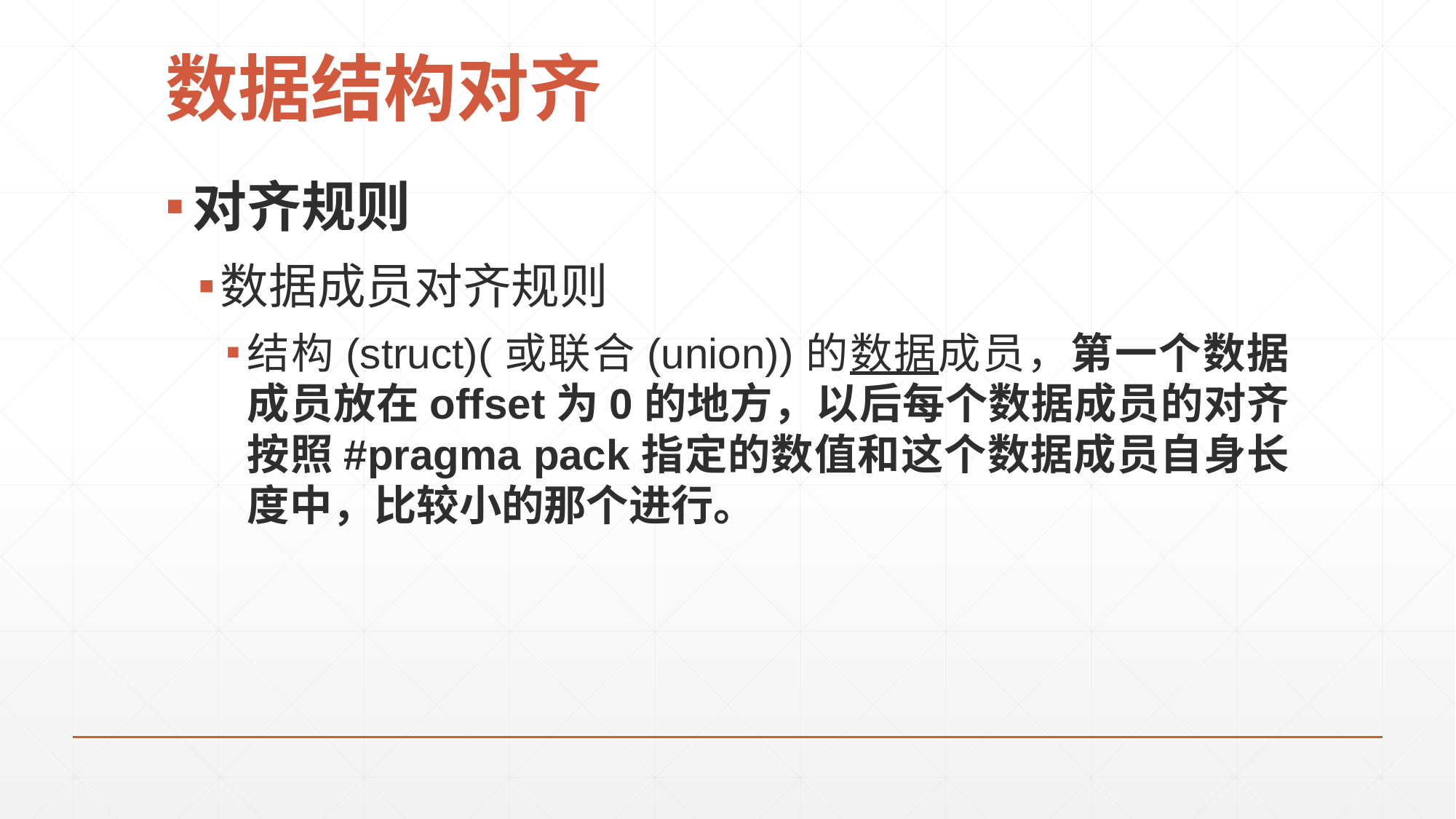

# 数据结构对齐
对齐规则
数据成员对齐规则
结构(struct)(或联合(union))的数据成员，第一个数据成员放在offset为0的地方，以后每个数据成员的对齐按照#pragma pack指定的数值和这个数据成员自身长度中，比较小的那个进行。